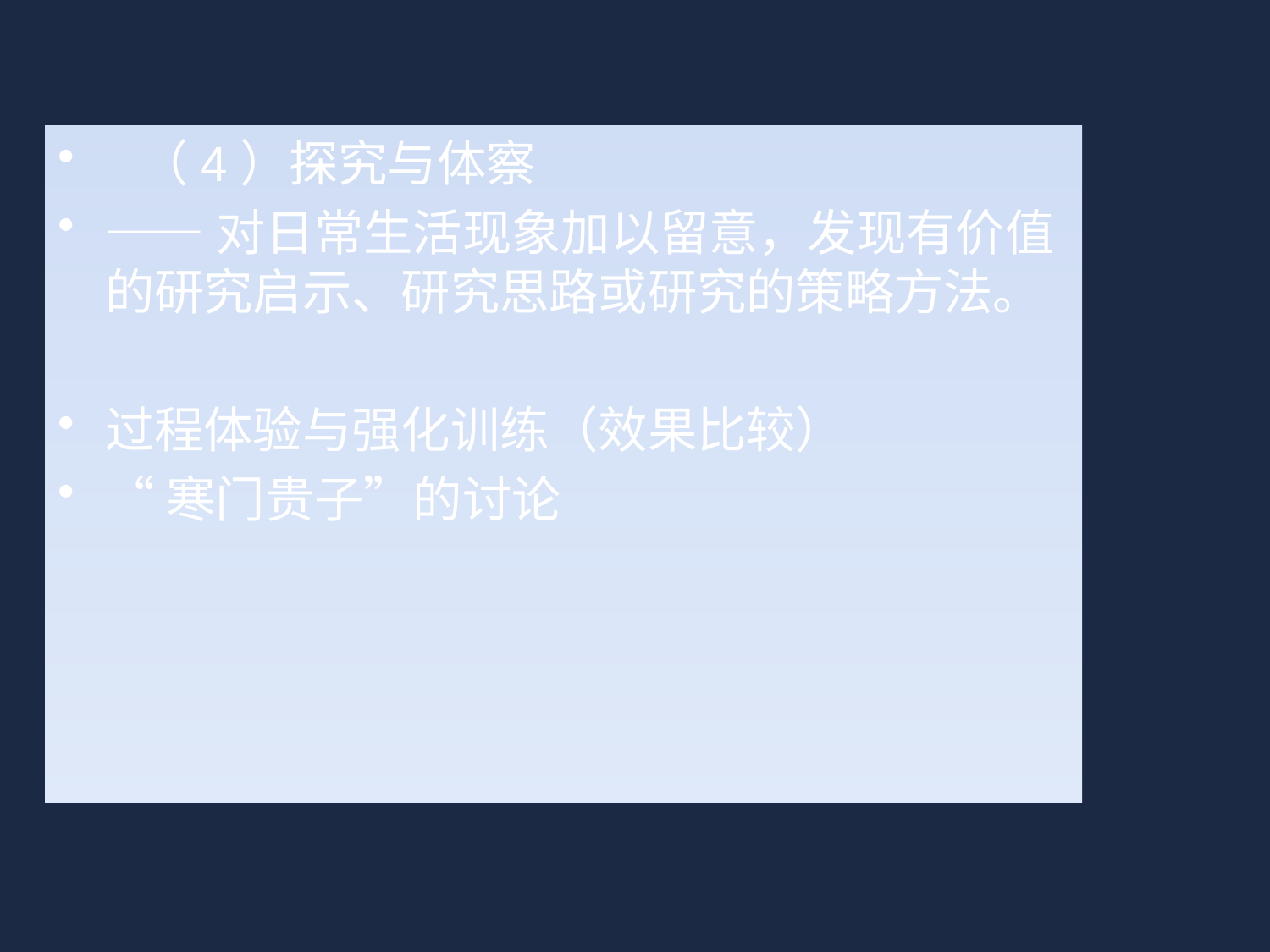

（4）探究与体察
——对日常生活现象加以留意，发现有价值的研究启示、研究思路或研究的策略方法。

过程体验与强化训练（效果比较）
“寒门贵子”的讨论